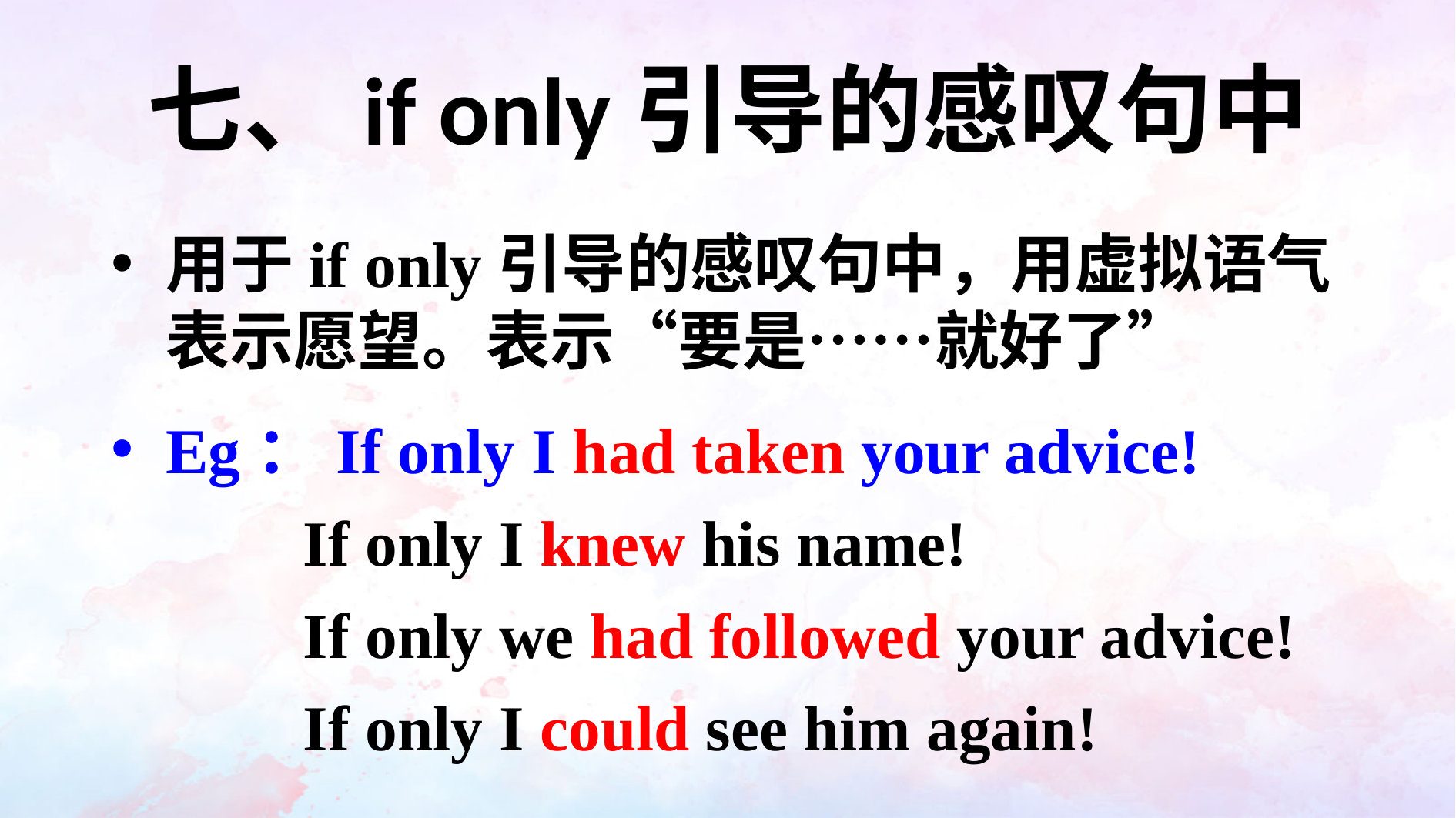

七、if only引导的感叹句中
用于if only引导的感叹句中，用虚拟语气表示愿望。表示“要是……就好了”
Eg：If only I had taken your advice!
            If only I knew his name!
            If only we had followed your advice!
            If only I could see him again!